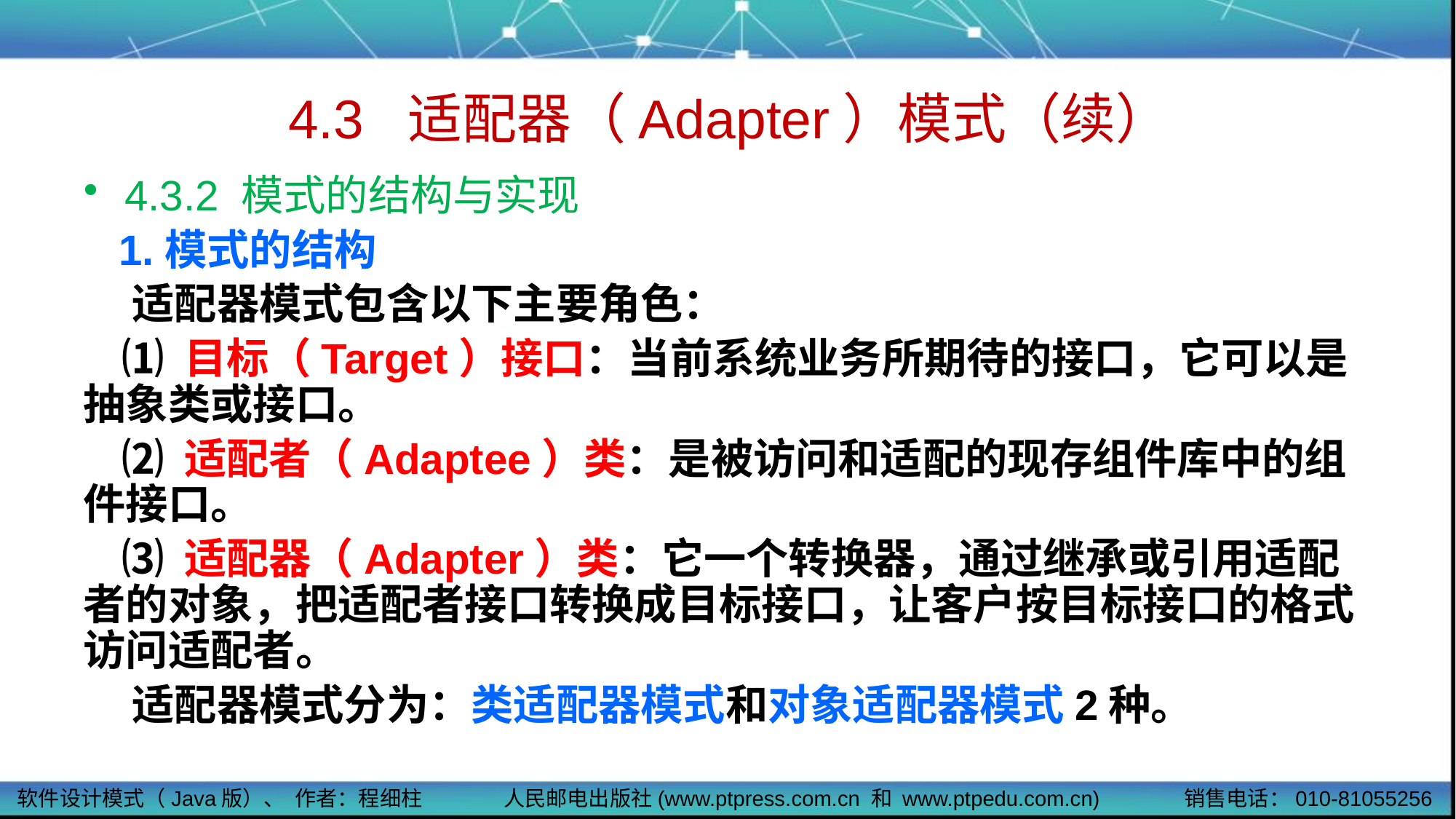

# 4.3  适配器（Adapter）模式（续）
4.3.2 模式的结构与实现
   1.模式的结构
    适配器模式包含以下主要角色：
    ⑴ 目标（Target）接口：当前系统业务所期待的接口，它可以是抽象类或接口。
    ⑵ 适配者（Adaptee）类：是被访问和适配的现存组件库中的组件接口。
    ⑶ 适配器（Adapter）类：它一个转换器，通过继承或引用适配者的对象，把适配者接口转换成目标接口，让客户按目标接口的格式访问适配者。
    适配器模式分为：类适配器模式和对象适配器模式2种。
软件设计模式（Java版）、  作者：程细柱
人民邮电出版社(www.ptpress.com.cn 和 www.ptpedu.com.cn)
销售电话：010-81055256